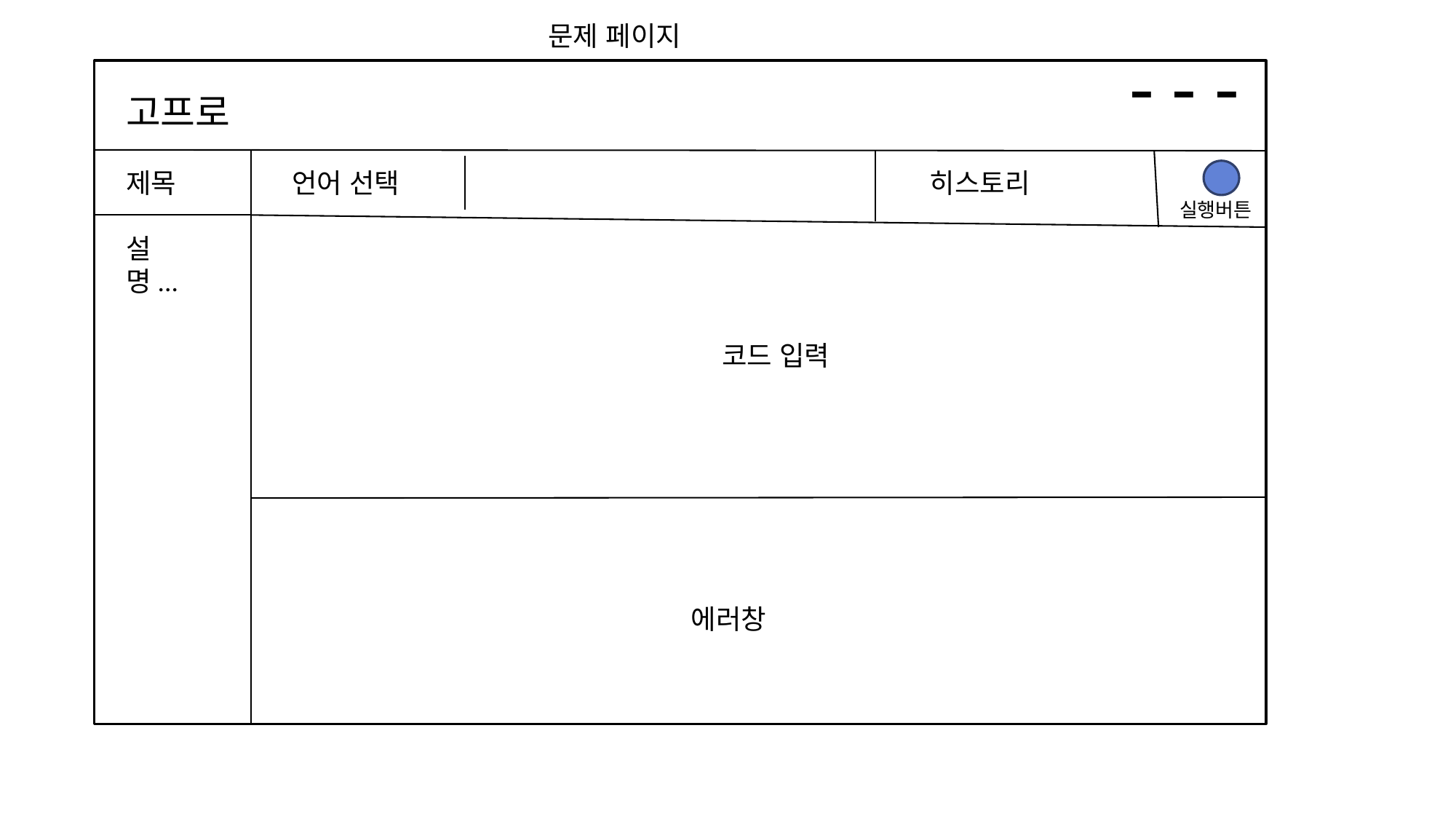

문제 페이지
- - -

고프로
언어 선택
제목

설명...
히스토리

실행버튼
코드 입력
에러창